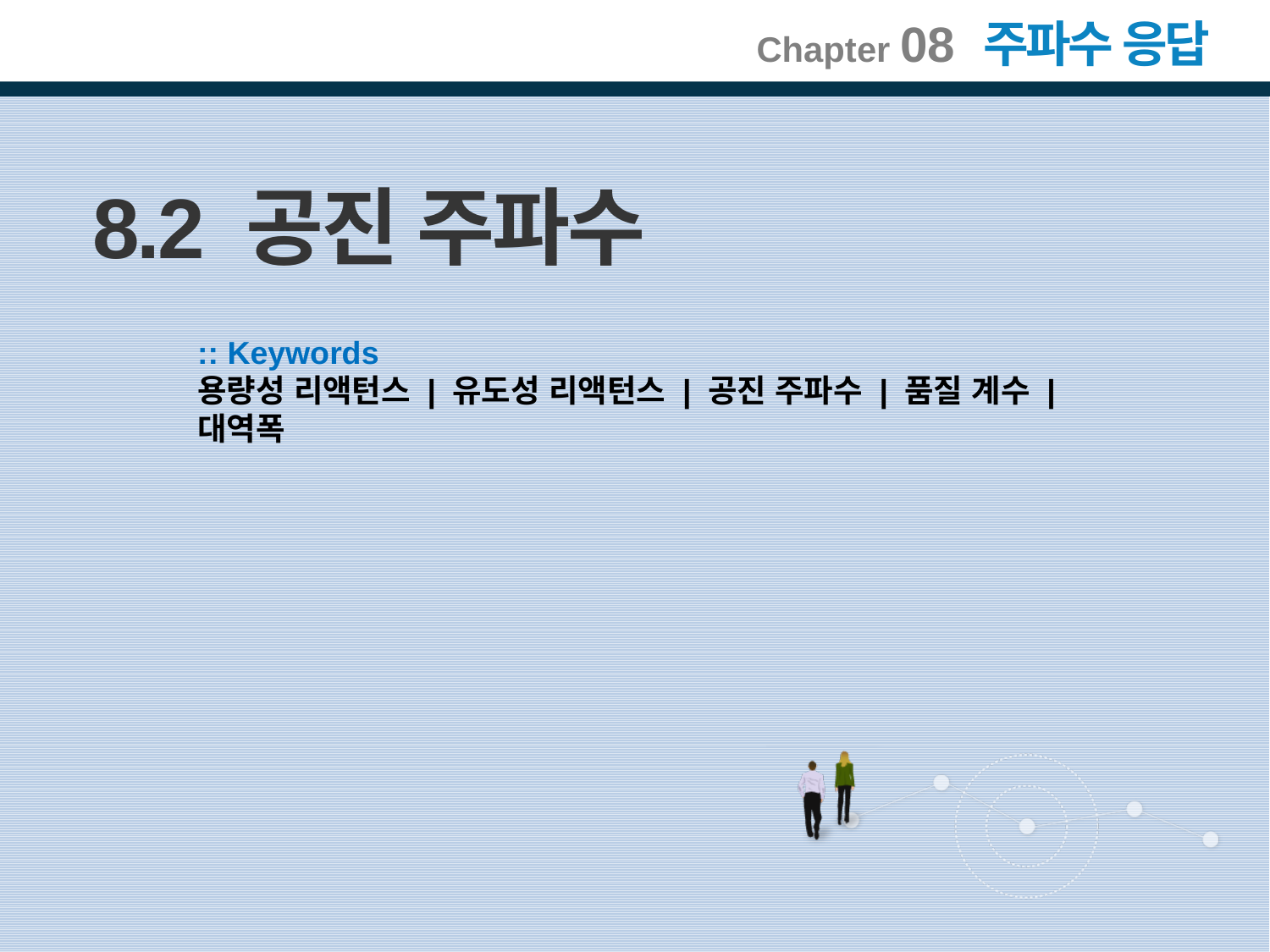

8.2 공진 주파수
:: Keywords
용량성 리액턴스 | 유도성 리액턴스 | 공진 주파수 | 품질 계수 |
대역폭